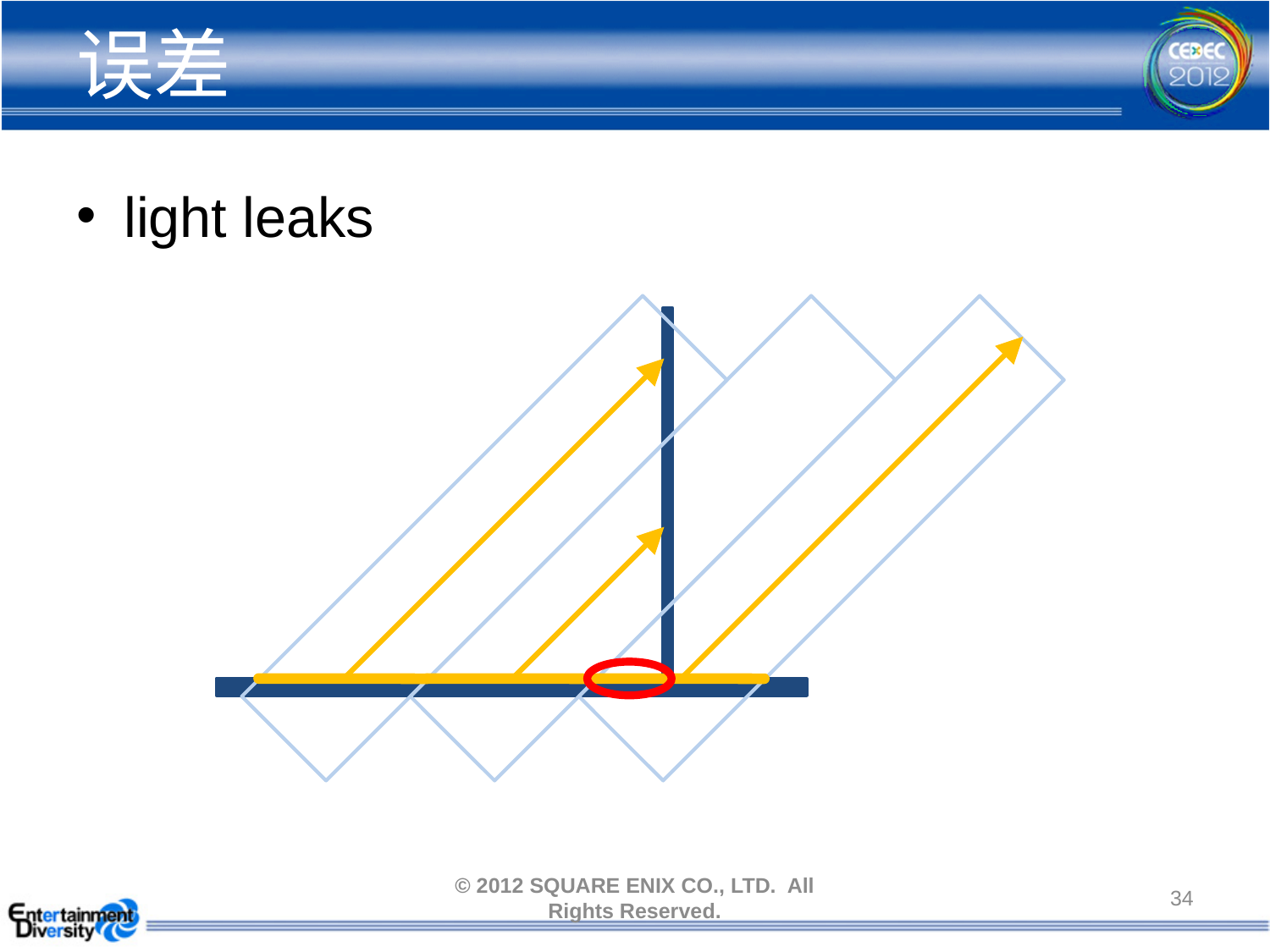

# 误差
light leaks

© 2012 SQUARE ENIX CO., LTD.  All Rights Reserved.
34